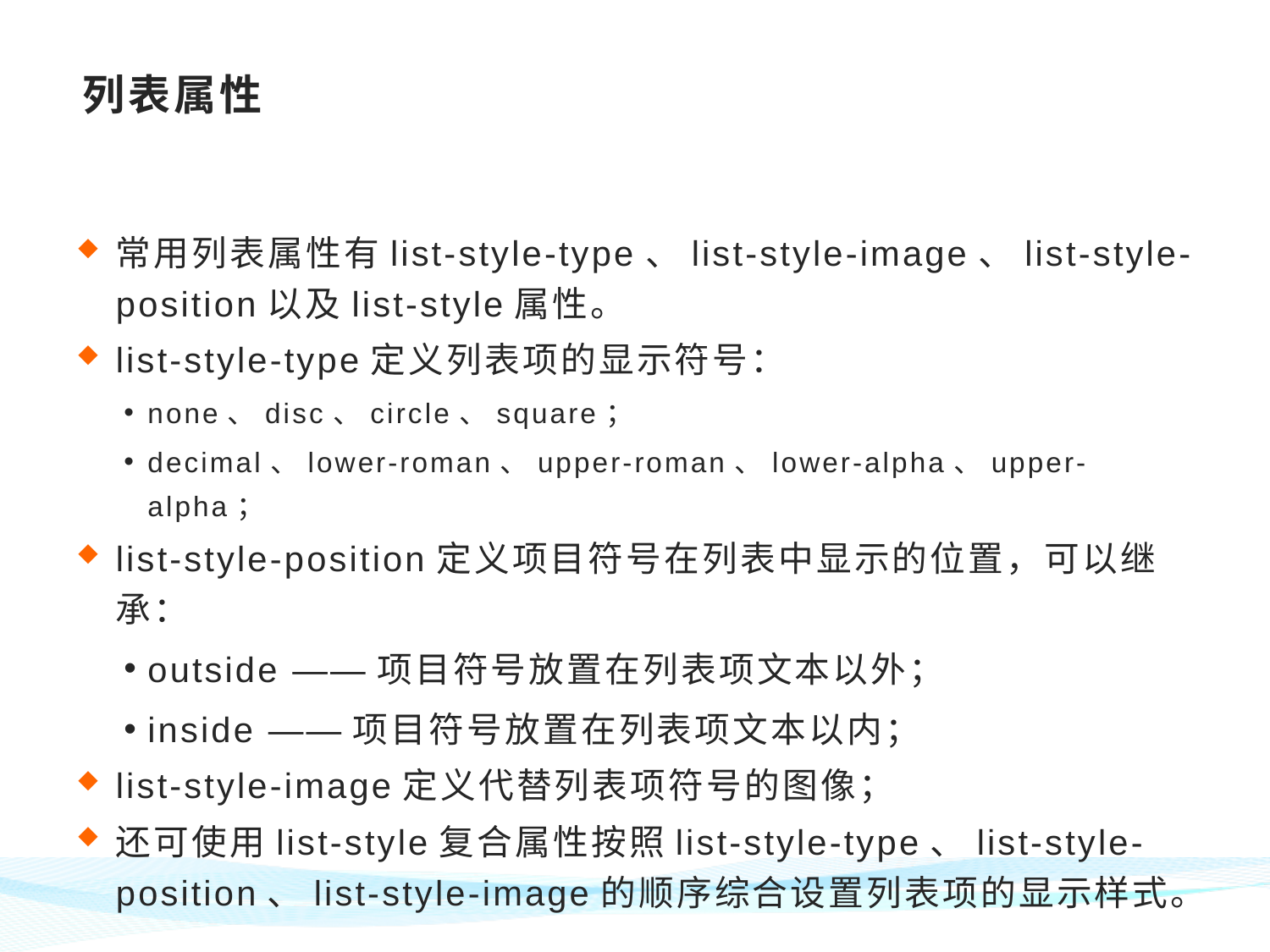

# 列表属性
常用列表属性有list-style-type、list-style-image、list-style-position以及list-style属性。
list-style-type定义列表项的显示符号：
none、disc、circle、square；
decimal、lower-roman、upper-roman、lower-alpha、upper-alpha；
list-style-position定义项目符号在列表中显示的位置，可以继承：
outside ——项目符号放置在列表项文本以外；
inside ——项目符号放置在列表项文本以内；
list-style-image定义代替列表项符号的图像；
还可使用list-style复合属性按照list-style-type、list-style-position、list-style-image的顺序综合设置列表项的显示样式。

45